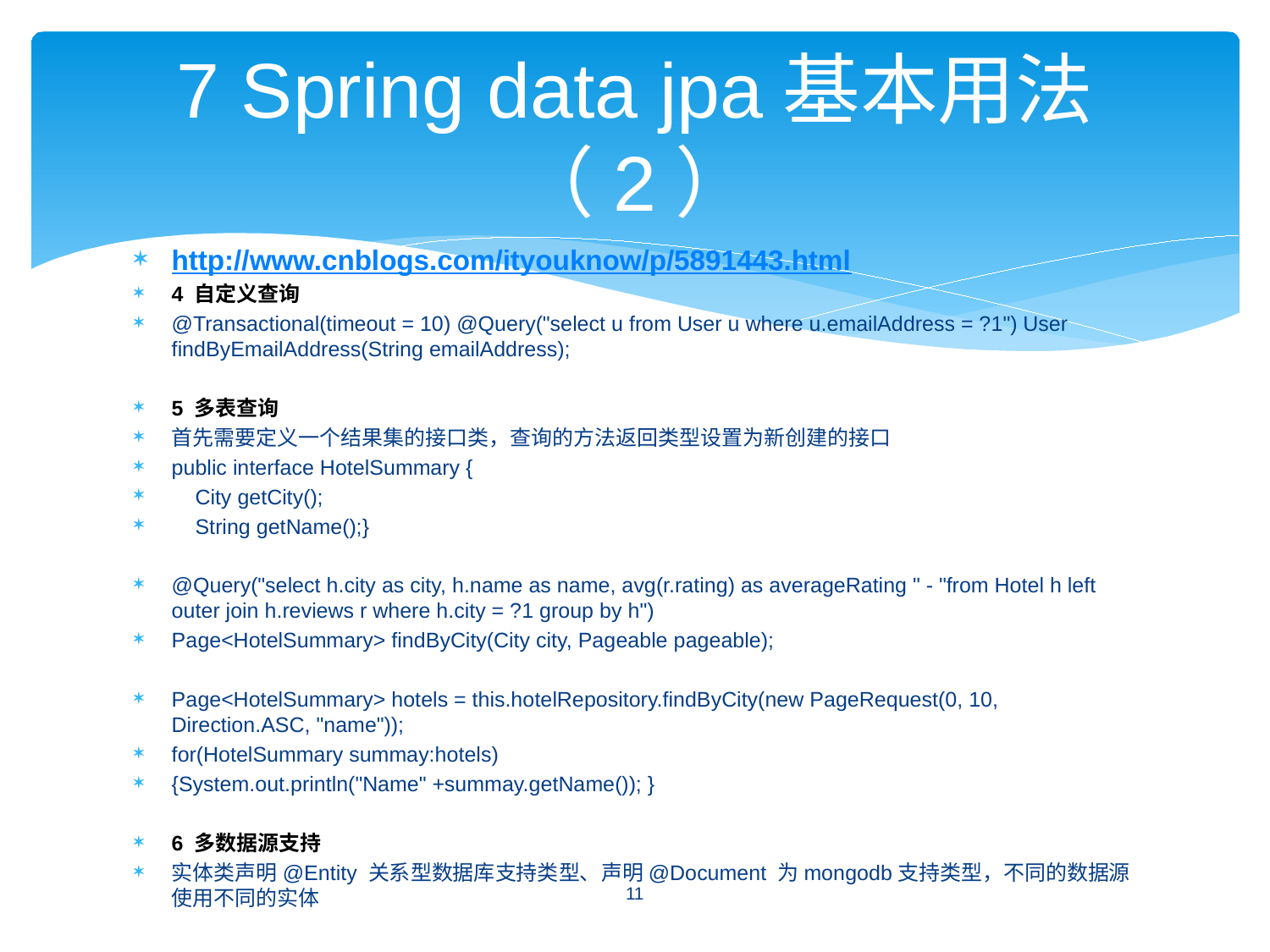

# 7 Spring data jpa基本用法（2）
http://www.cnblogs.com/ityouknow/p/5891443.html
4 自定义查询
@Transactional(timeout = 10) @Query("select u from User u where u.emailAddress = ?1") User findByEmailAddress(String emailAddress);

5 多表查询
首先需要定义一个结果集的接口类，查询的方法返回类型设置为新创建的接口
public interface HotelSummary {
    City getCity();
    String getName();}

@Query("select h.city as city, h.name as name, avg(r.rating) as averageRating " - "from Hotel h left outer join h.reviews r where h.city = ?1 group by h")
Page<HotelSummary> findByCity(City city, Pageable pageable);

Page<HotelSummary> hotels = this.hotelRepository.findByCity(new PageRequest(0, 10, Direction.ASC, "name"));
for(HotelSummary summay:hotels)
{System.out.println("Name" +summay.getName()); }

6 多数据源支持
实体类声明@Entity 关系型数据库支持类型、声明@Document 为mongodb支持类型，不同的数据源使用不同的实体
11